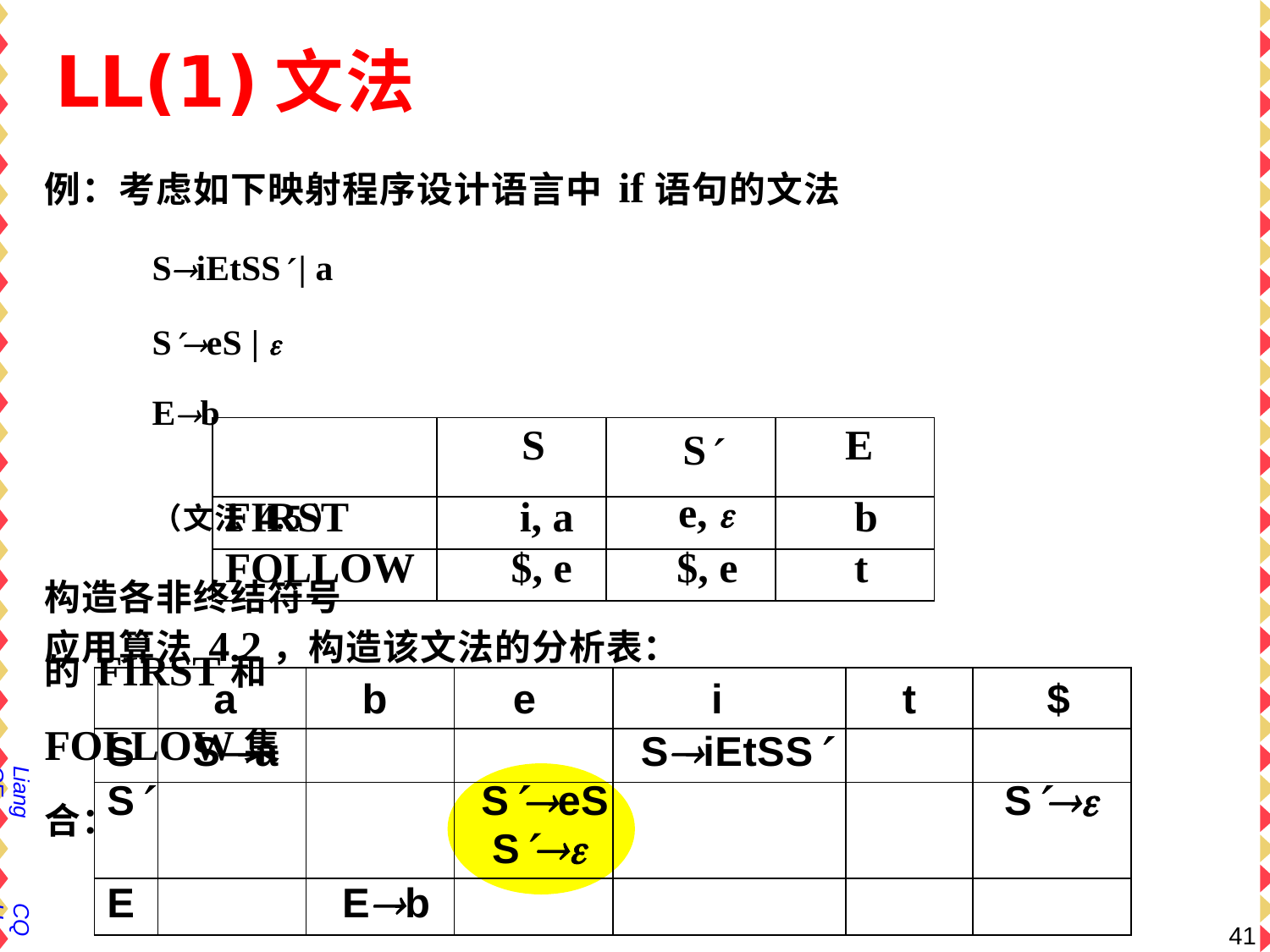

# LL(1)文法
例：考虑如下映射程序设计语言中if语句的文法
S→iEtSS′ | a  S′→eS | ε
E→b	（文法4.5）
构造各非终结符号的FIRST和FOLLOW集合：
|  | S | S′ | E |
| --- | --- | --- | --- |
| FIRST | i, a | e, ε | b |
| FOLLOW | $, e | $, e | t |
应用算法4.2，构造该文法的分析表：
|  | a | b | e | i | t | $ |
| --- | --- | --- | --- | --- | --- | --- |
| S | S→a |  |  | S→iEtSS′ |  |  |
| S′ |  |  | S′→eS S′→ε |  |  | S′→ε |
| E |  | E→b |  |  |  |  |

Liang GE
CQU
41